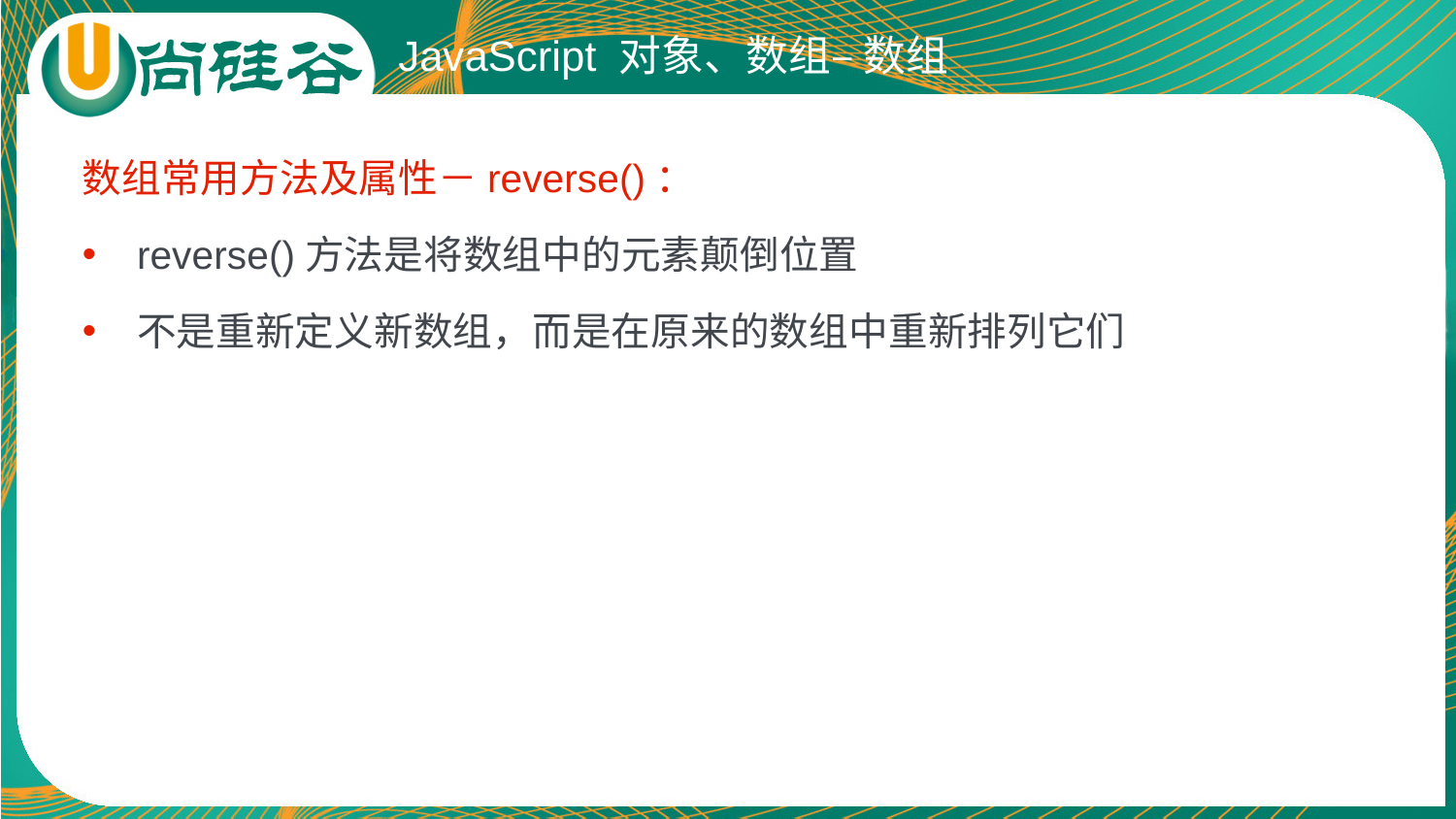

# JavaScript 对象、数组– 数组
数组常用方法及属性－reverse()：
reverse()方法是将数组中的元素颠倒位置
不是重新定义新数组，而是在原来的数组中重新排列它们